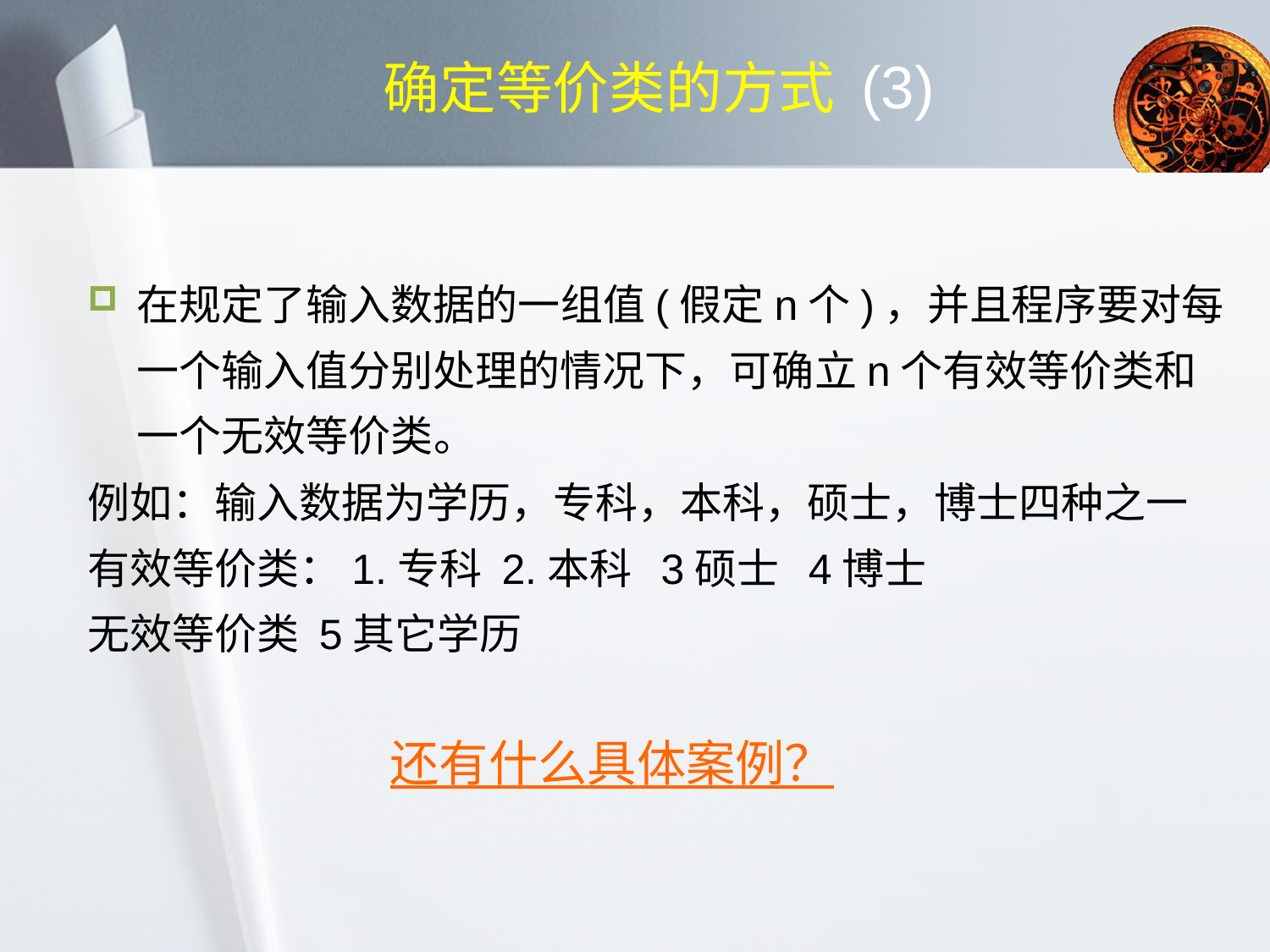

# 确定等价类的方式 (3)
在规定了输入数据的一组值(假定n个)，并且程序要对每一个输入值分别处理的情况下，可确立n个有效等价类和一个无效等价类。
例如：输入数据为学历，专科，本科，硕士，博士四种之一
有效等价类：1.专科 2.本科  3硕士  4博士
无效等价类 5其它学历

还有什么具体案例？